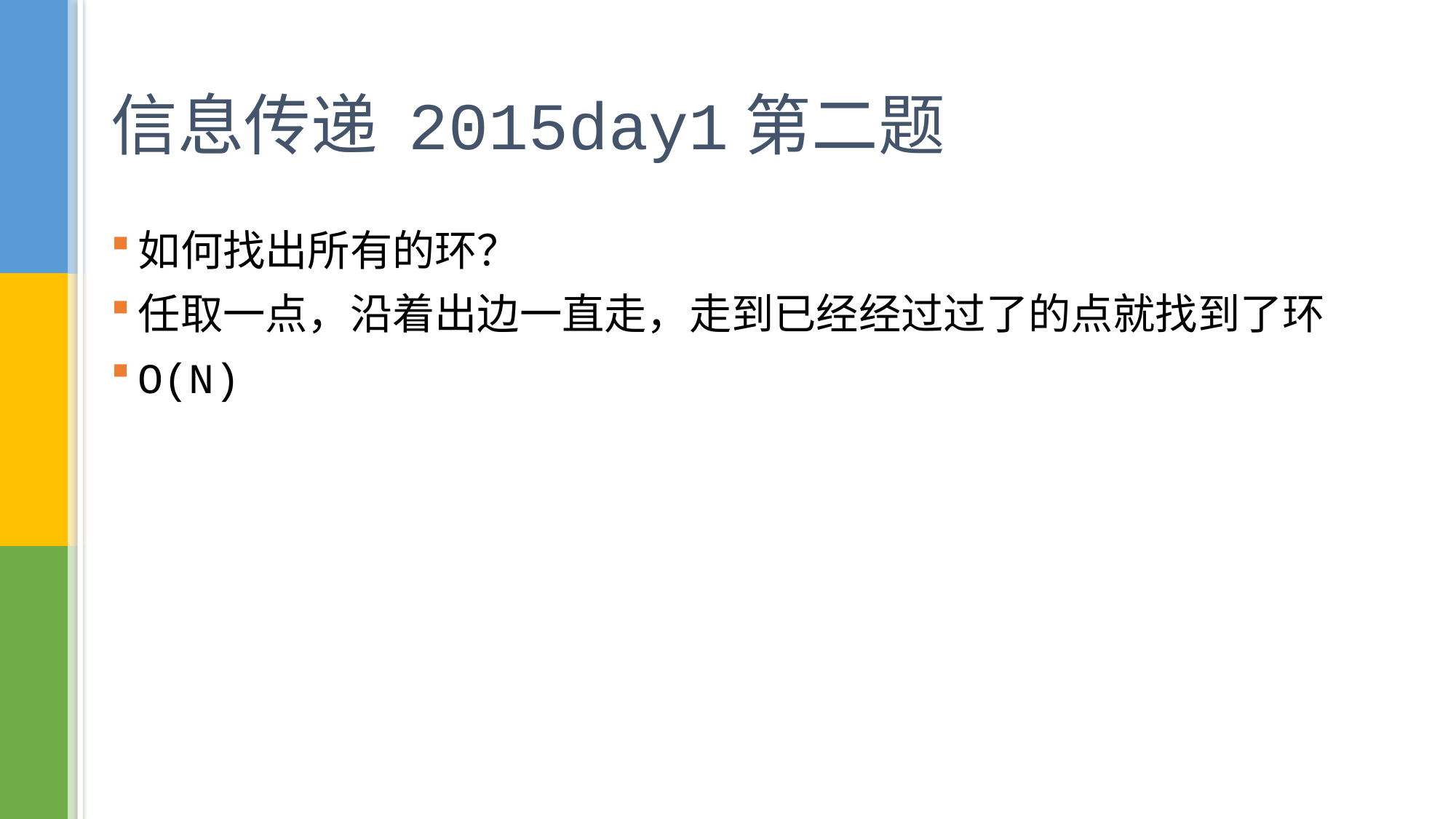

# 信息传递 2015day1第二题
如何找出所有的环？
任取一点，沿着出边一直走，走到已经经过过了的点就找到了环
O(N)